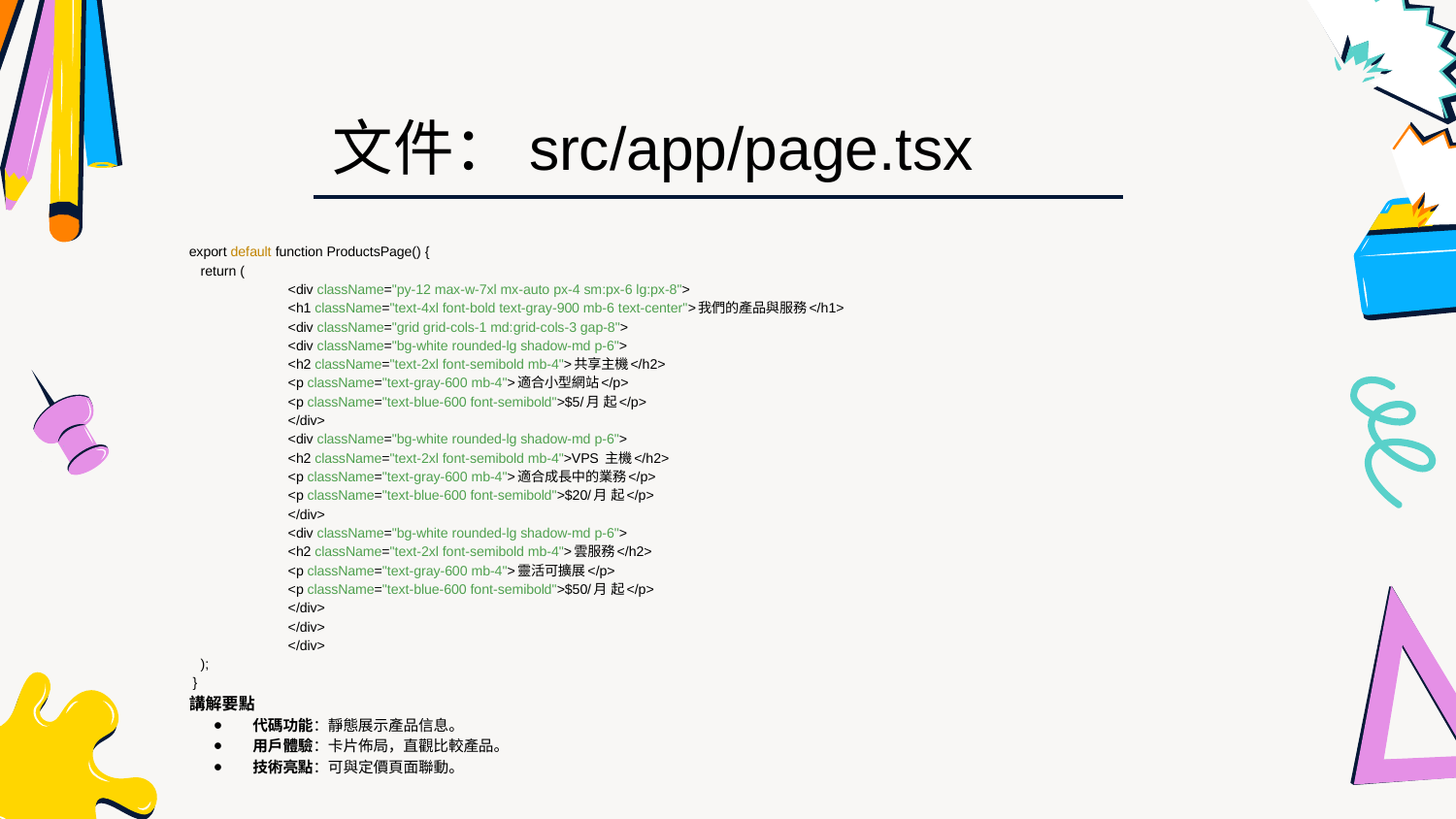

文件：src/app/page.tsx
export default function ProductsPage() {
   return (
 	<div className="py-12 max-w-7xl mx-auto px-4 sm:px-6 lg:px-8">
   	<h1 className="text-4xl font-bold text-gray-900 mb-6 text-center">我們的產品與服務</h1>
   	<div className="grid grid-cols-1 md:grid-cols-3 gap-8">
     	<div className="bg-white rounded-lg shadow-md p-6">
       	<h2 className="text-2xl font-semibold mb-4">共享主機</h2>
       	<p className="text-gray-600 mb-4">適合小型網站</p>
       	<p className="text-blue-600 font-semibold">$5/月 起</p>
     	</div>
     	<div className="bg-white rounded-lg shadow-md p-6">
       	<h2 className="text-2xl font-semibold mb-4">VPS 主機</h2>
       	<p className="text-gray-600 mb-4">適合成長中的業務</p>
       	<p className="text-blue-600 font-semibold">$20/月 起</p>
     	</div>
     	<div className="bg-white rounded-lg shadow-md p-6">
       	<h2 className="text-2xl font-semibold mb-4">雲服務</h2>
       	<p className="text-gray-600 mb-4">靈活可擴展</p>
       	<p className="text-blue-600 font-semibold">$50/月 起</p>
     	</div>
   	</div>
 	</div>
   );
 }
講解要點
代碼功能：靜態展示產品信息。
用戶體驗：卡片佈局，直觀比較產品。
技術亮點：可與定價頁面聯動。